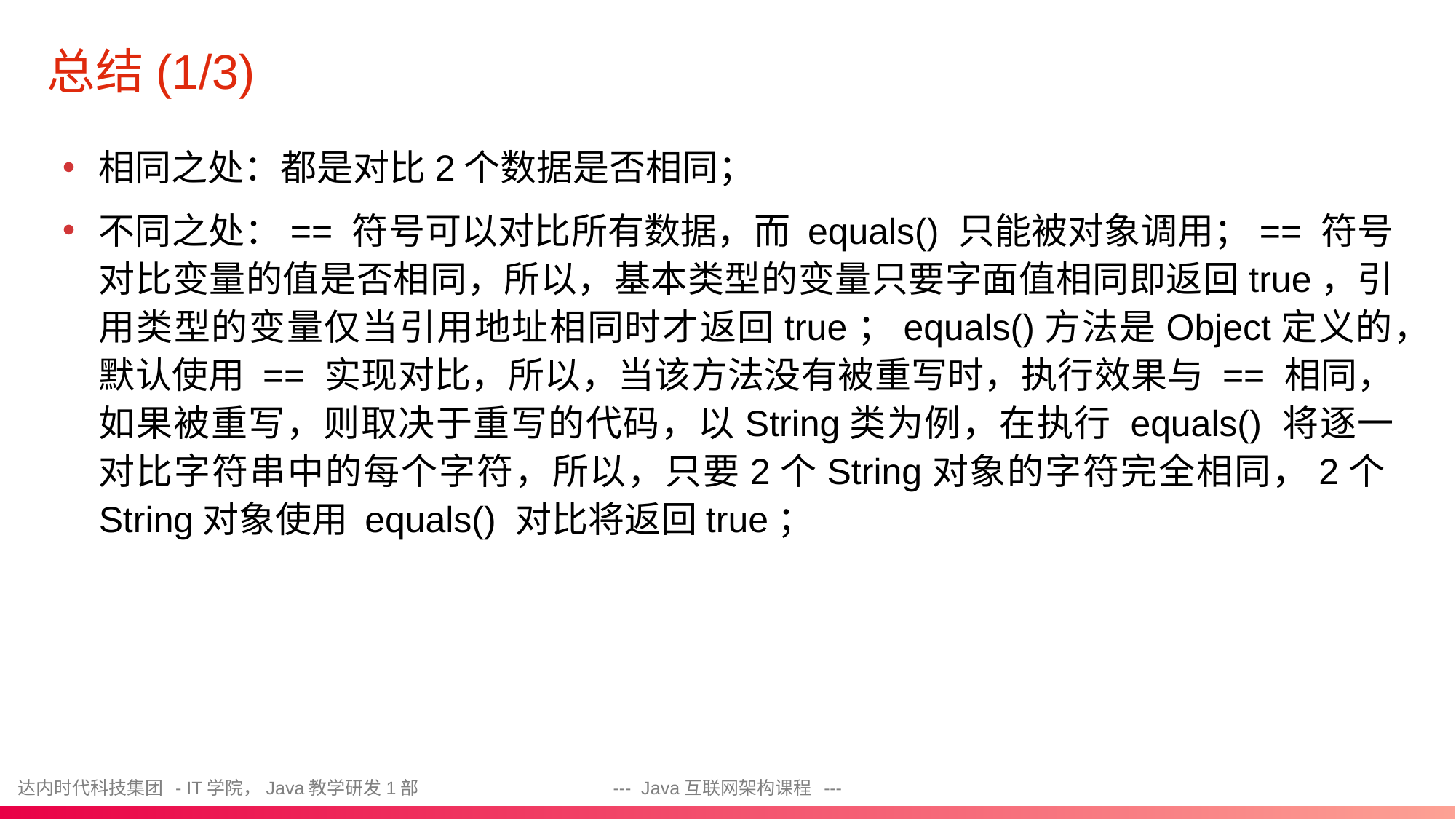

# 总结(1/3)
相同之处：都是对比2个数据是否相同；
不同之处：== 符号可以对比所有数据，而 equals() 只能被对象调用；== 符号对比变量的值是否相同，所以，基本类型的变量只要字面值相同即返回true，引用类型的变量仅当引用地址相同时才返回true；equals()方法是Object定义的，默认使用 == 实现对比，所以，当该方法没有被重写时，执行效果与 == 相同，如果被重写，则取决于重写的代码，以String类为例，在执行 equals() 将逐一对比字符串中的每个字符，所以，只要2个String对象的字符完全相同，2个String对象使用 equals() 对比将返回true；